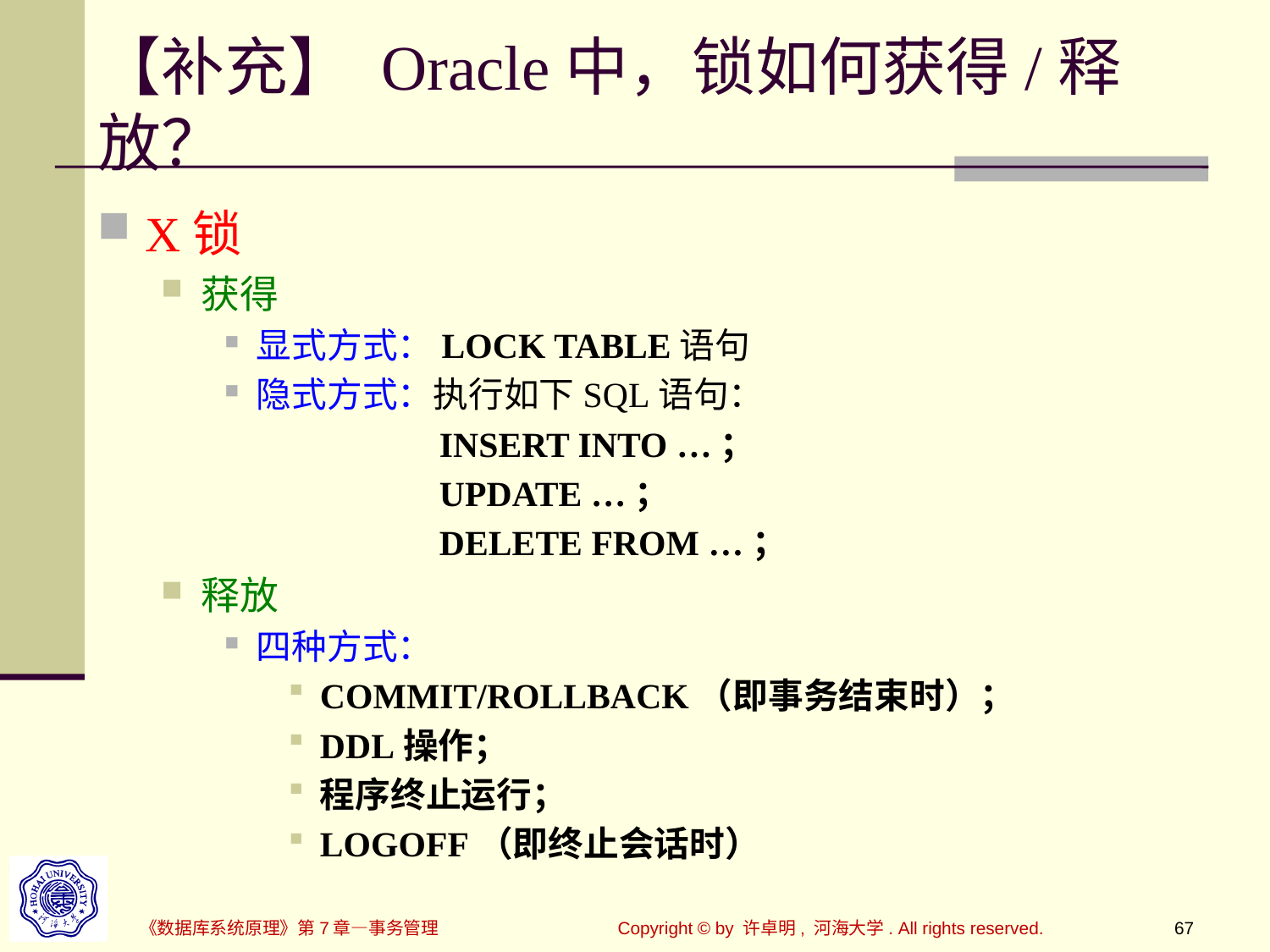

# 【补充】 Oracle中，锁如何获得/释放？
X锁
获得
显式方式：LOCK TABLE语句
隐式方式：执行如下SQL语句：
                 INSERT INTO …；
                 UPDATE …；
                 DELETE FROM …；
释放
四种方式：
COMMIT/ROLLBACK（即事务结束时）；
DDL操作；
程序终止运行；
LOGOFF（即终止会话时）
《数据库系统原理》第7章—事务管理
Copyright © by 许卓明, 河海大学. All rights reserved.
67